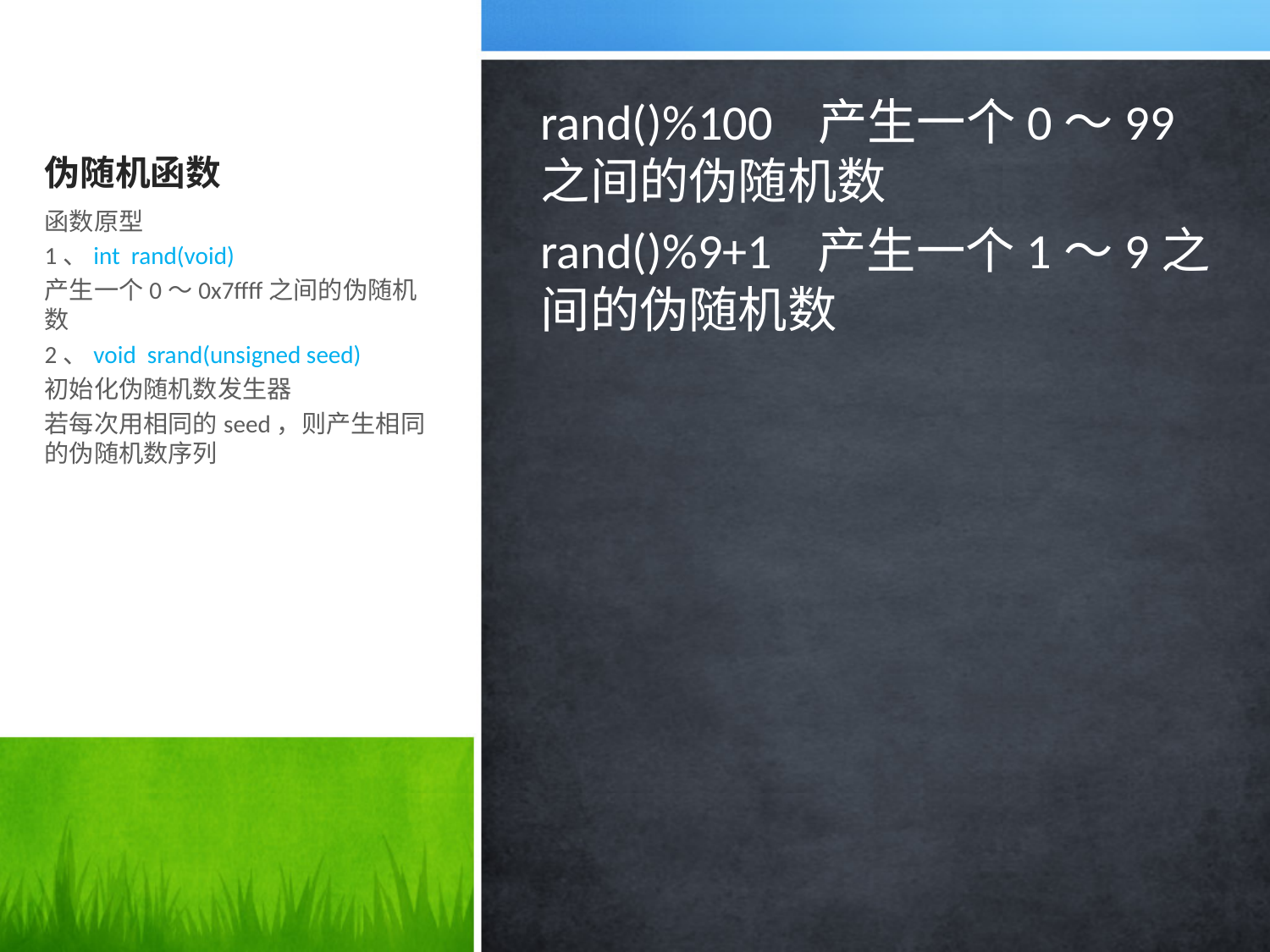

# 伪随机函数
rand()%100   产生一个0～99之间的伪随机数
rand()%9+1   产生一个1～9之间的伪随机数

函数原型
1、int  rand(void)
产生一个0～0x7ffff之间的伪随机数
2、void  srand(unsigned seed)
初始化伪随机数发生器
若每次用相同的seed，则产生相同的伪随机数序列